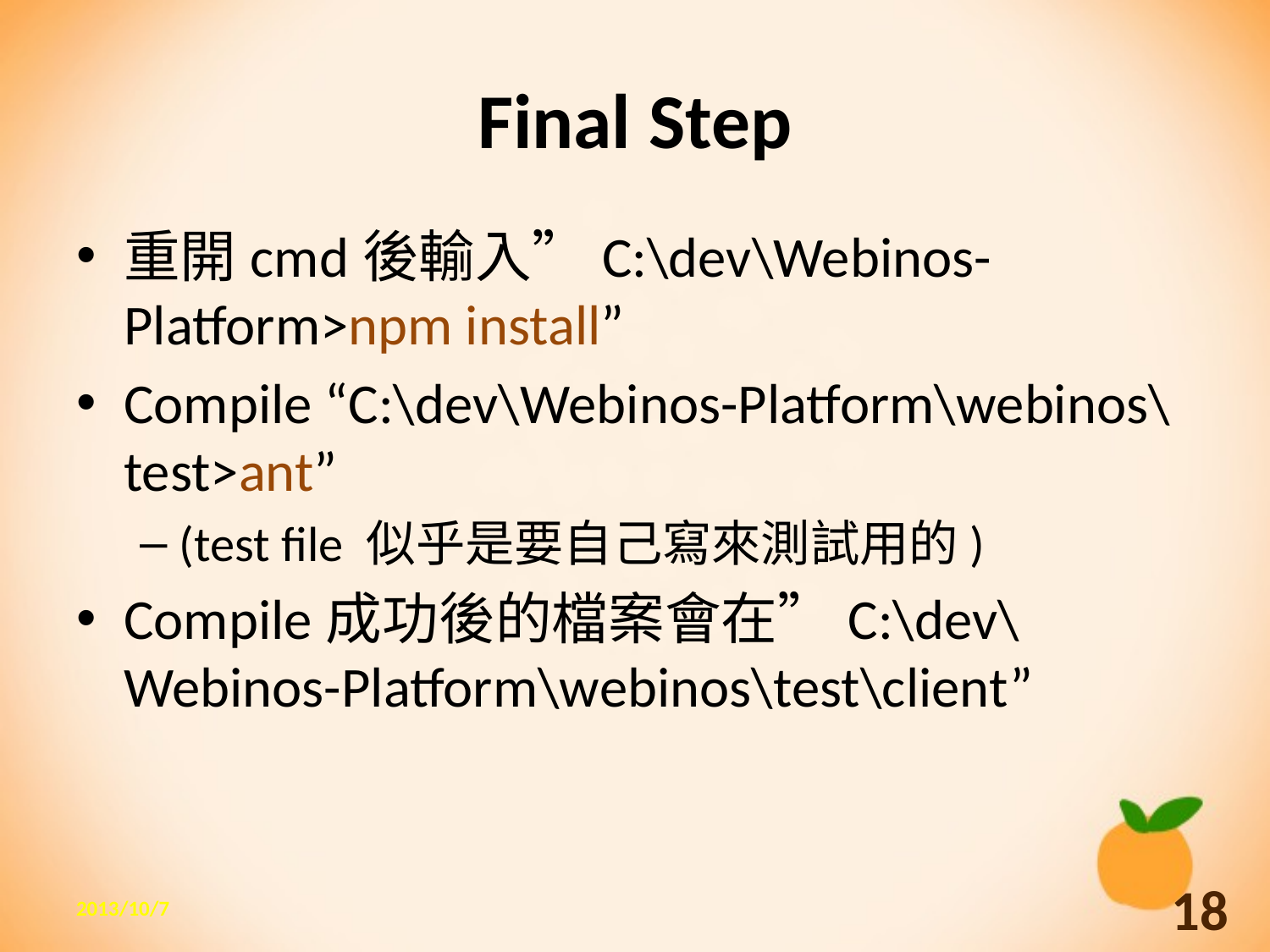

# Final Step
重開cmd後輸入”C:\dev\Webinos-Platform>npm install”
Compile “C:\dev\Webinos-Platform\webinos\test>ant”
(test file 似乎是要自己寫來測試用的)
Compile成功後的檔案會在”C:\dev\Webinos-Platform\webinos\test\client”

2013/10/7
18